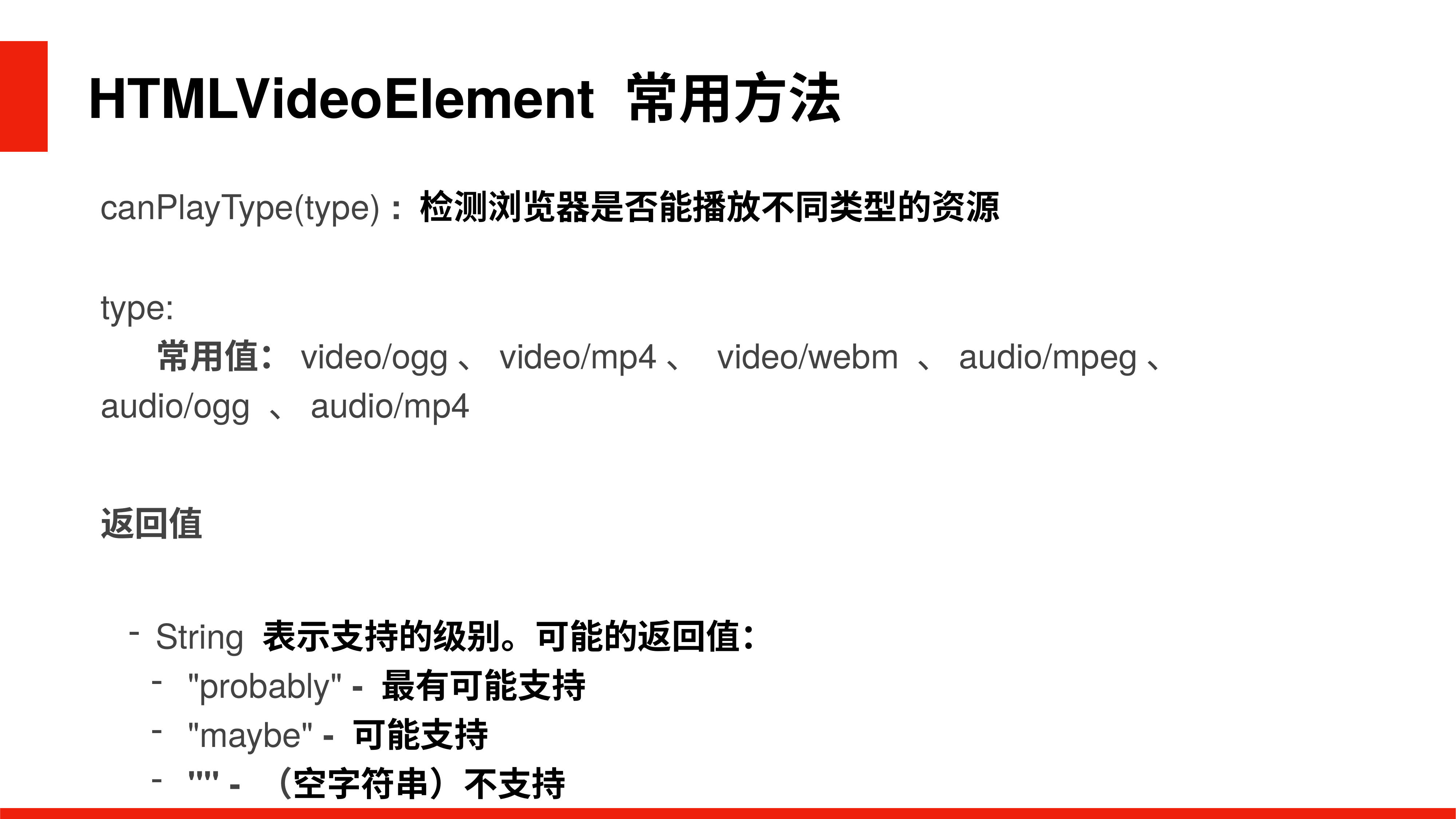

HTMLVideoElement 常用方法
canPlayType(type) : 检测浏览器是否能播放不同类型的资源
type:
     常用值：video/ogg、video/mp4、 video/webm 、audio/mpeg、 audio/ogg 、audio/mp4
返回值
String 表示支持的级别。可能的返回值：
 "probably" - 最有可能支持
 "maybe" - 可能支持
 "" - （空字符串）不支持

10